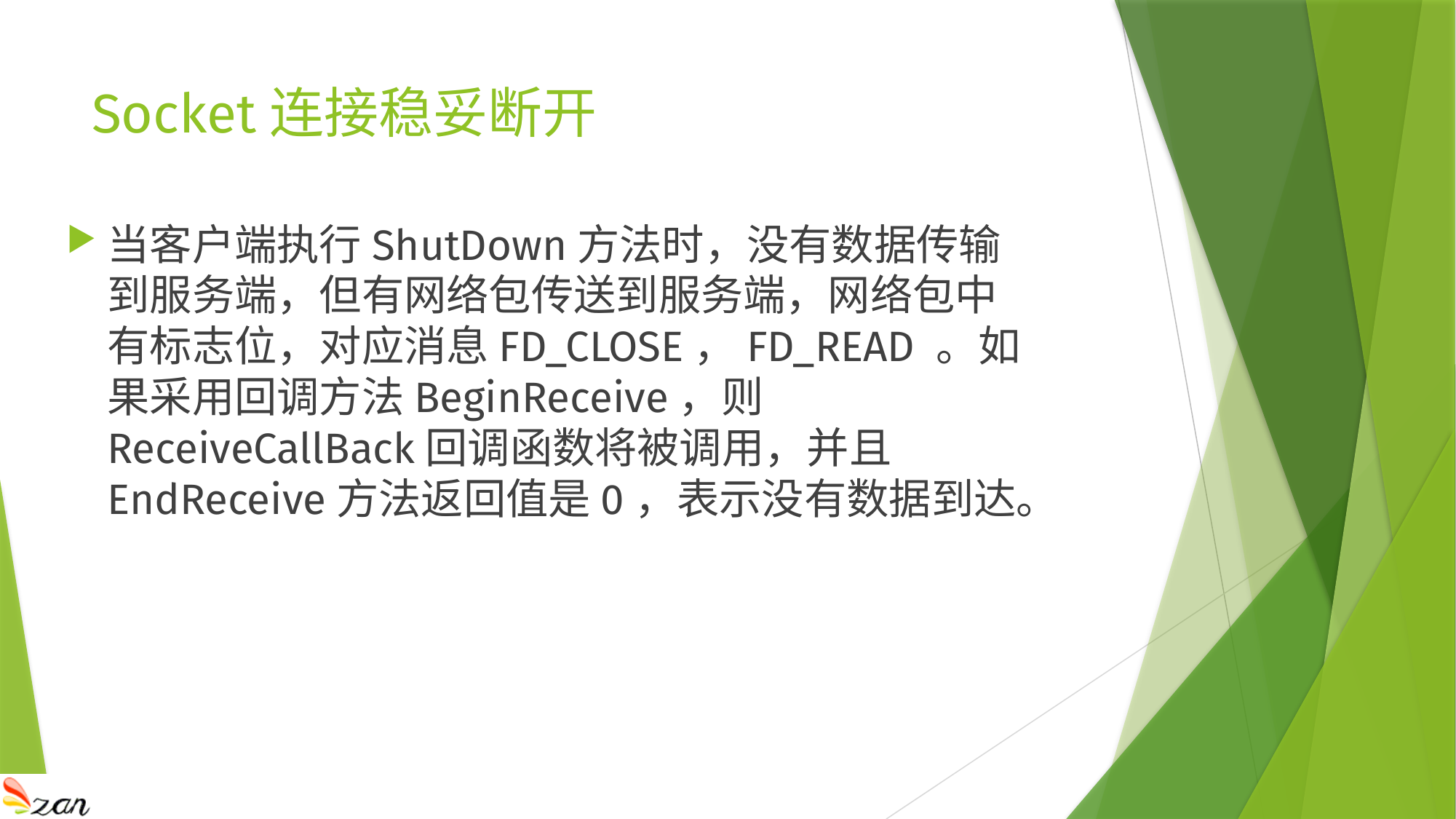

# Socket连接稳妥断开
当客户端执行ShutDown方法时，没有数据传输到服务端，但有网络包传送到服务端，网络包中有标志位，对应消息FD_CLOSE，FD_READ 。如果采用回调方法BeginReceive，则ReceiveCallBack回调函数将被调用，并且EndReceive方法返回值是0，表示没有数据到达。